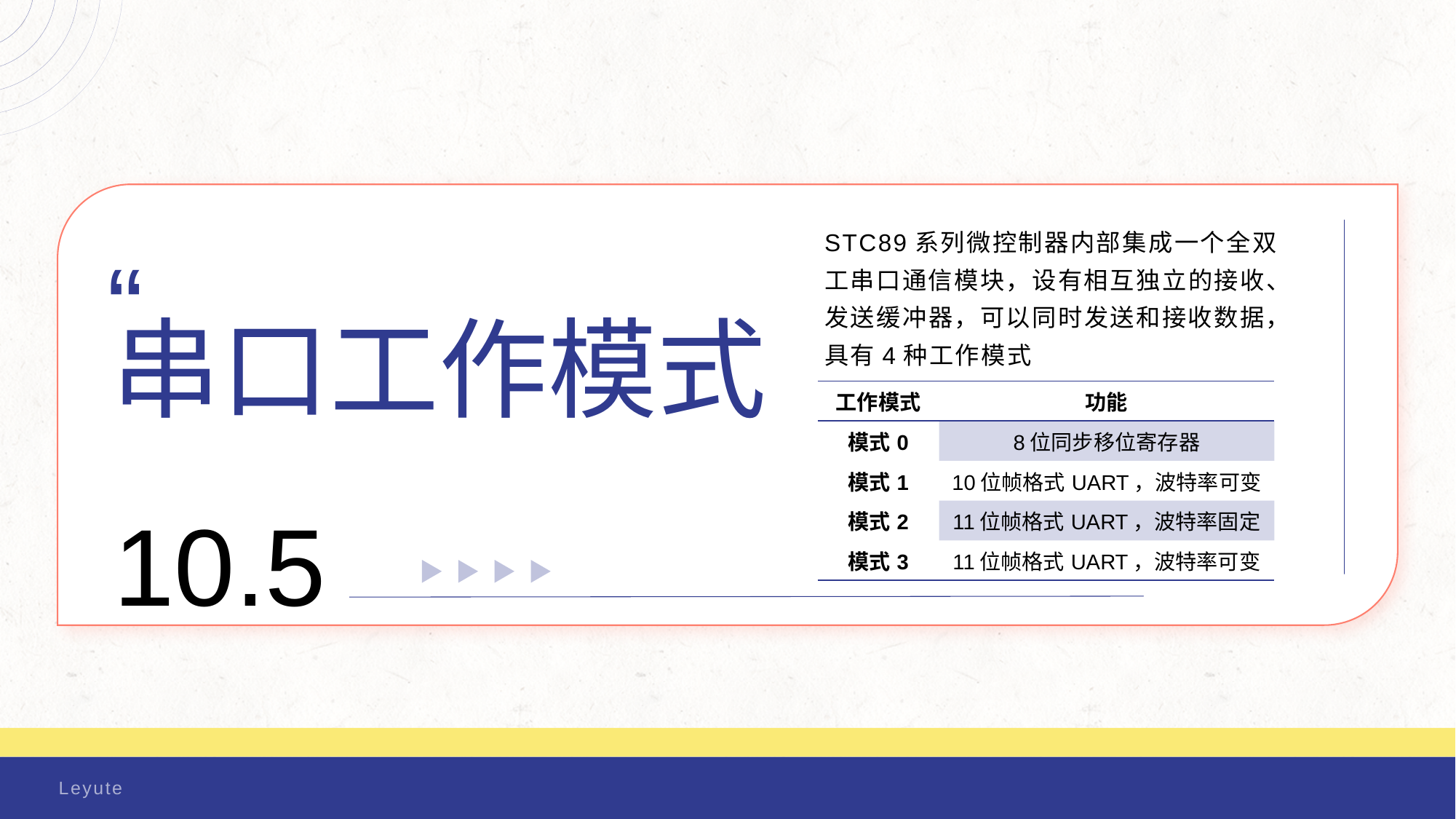

“
串口工作模式
10.5

STC89系列微控制器内部集成一个全双工串口通信模块，设有相互独立的接收、发送缓冲器，可以同时发送和接收数据，具有4种工作模式
| 工作模式 | 功能 |
| --- | --- |
| 模式0 | 8位同步移位寄存器 |
| 模式1 | 10位帧格式UART，波特率可变 |
| 模式2 | 11位帧格式UART，波特率固定 |
| 模式3 | 11位帧格式UART，波特率可变 |